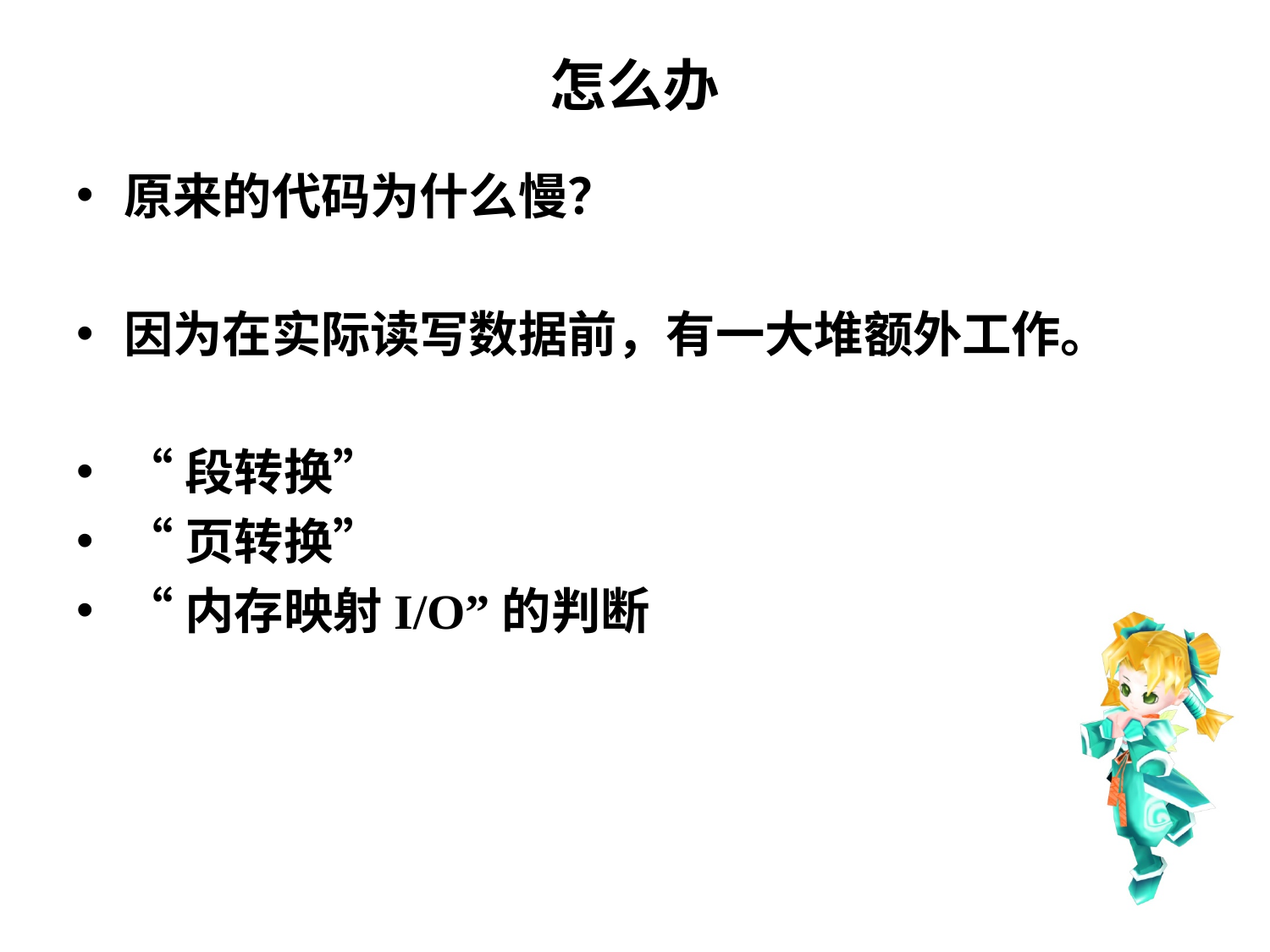

# 怎么办
原来的代码为什么慢？

因为在实际读写数据前，有一大堆额外工作。

“段转换”
“页转换”
“内存映射I/O”的判断